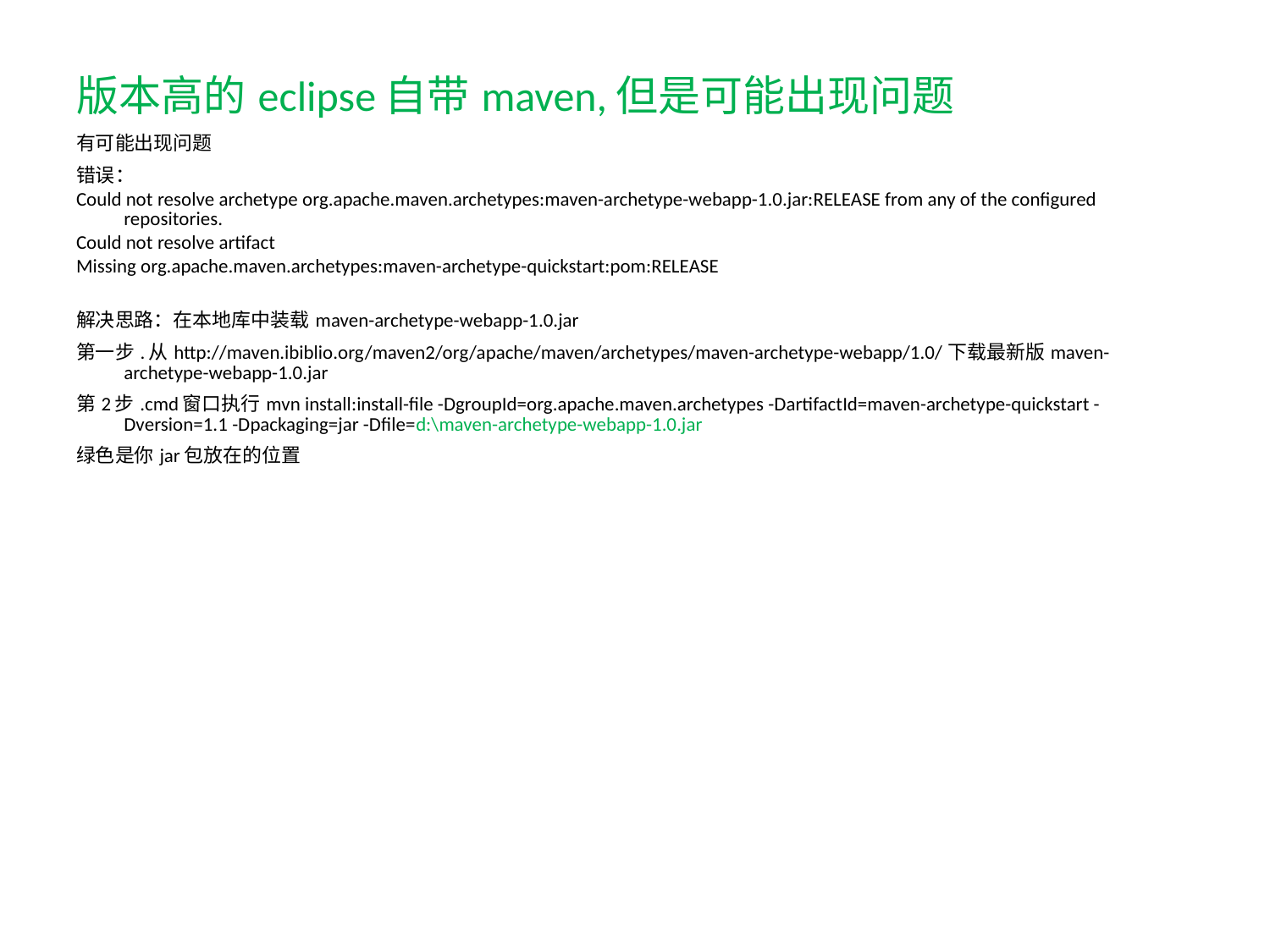

版本高的eclipse自带maven,但是可能出现问题
有可能出现问题
错误：
Could not resolve archetype org.apache.maven.archetypes:maven-archetype-webapp-1.0.jar:RELEASE from any of the configured repositories.
Could not resolve artifact
Missing org.apache.maven.archetypes:maven-archetype-quickstart:pom:RELEASE

解决思路：在本地库中装载maven-archetype-webapp-1.0.jar
第一步.从http://maven.ibiblio.org/maven2/org/apache/maven/archetypes/maven-archetype-webapp/1.0/下载最新版maven-archetype-webapp-1.0.jar
第2步.cmd窗口执行mvn install:install-file -DgroupId=org.apache.maven.archetypes -DartifactId=maven-archetype-quickstart -Dversion=1.1 -Dpackaging=jar -Dfile=d:\maven-archetype-webapp-1.0.jar
绿色是你jar包放在的位置